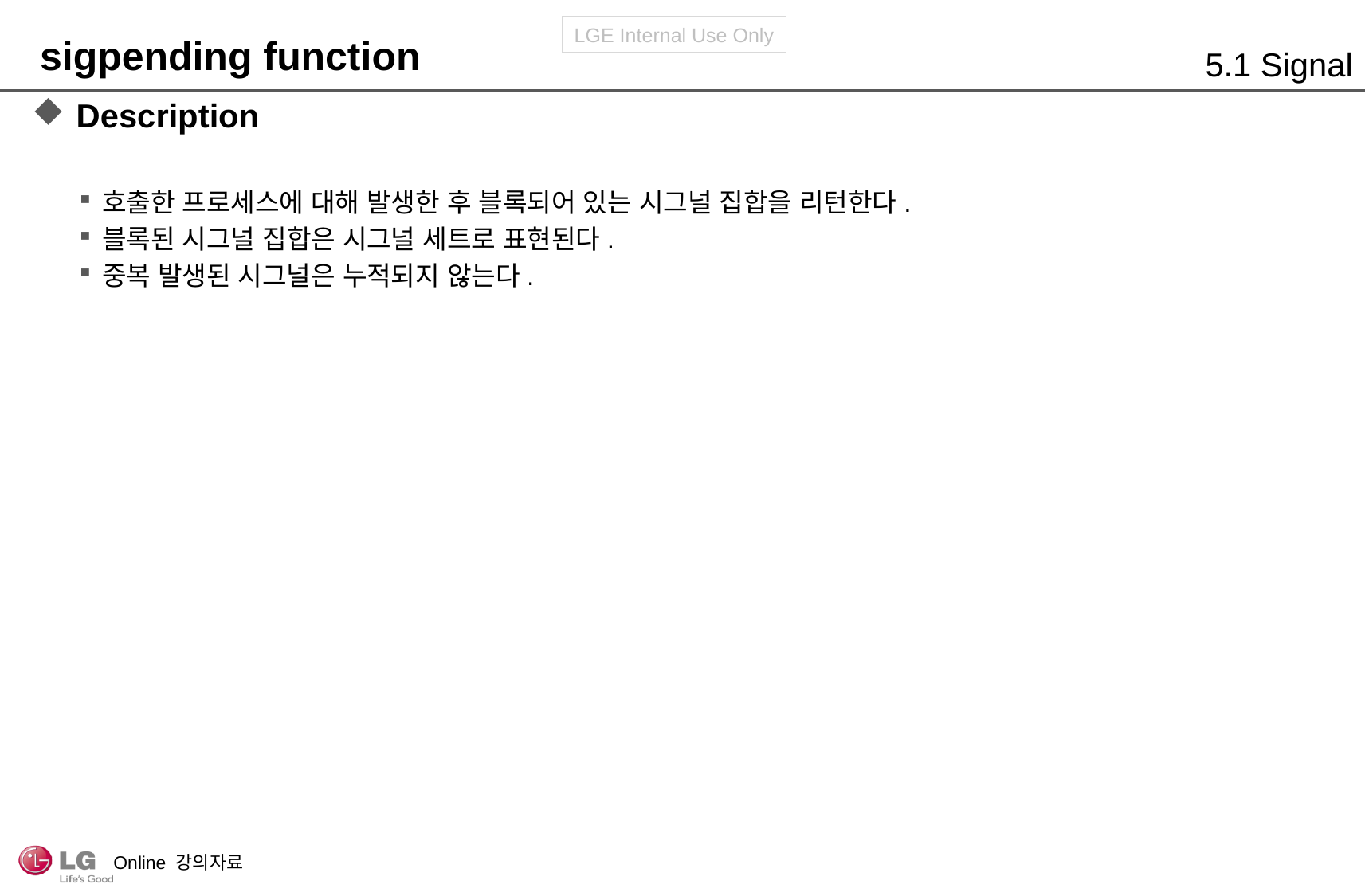

sigpending function
5.1 Signal

 Description

호출한 프로세스에 대해 발생한 후 블록되어 있는 시그널 집합을 리턴한다.
블록된 시그널 집합은 시그널 세트로 표현된다.
중복 발생된 시그널은 누적되지 않는다.